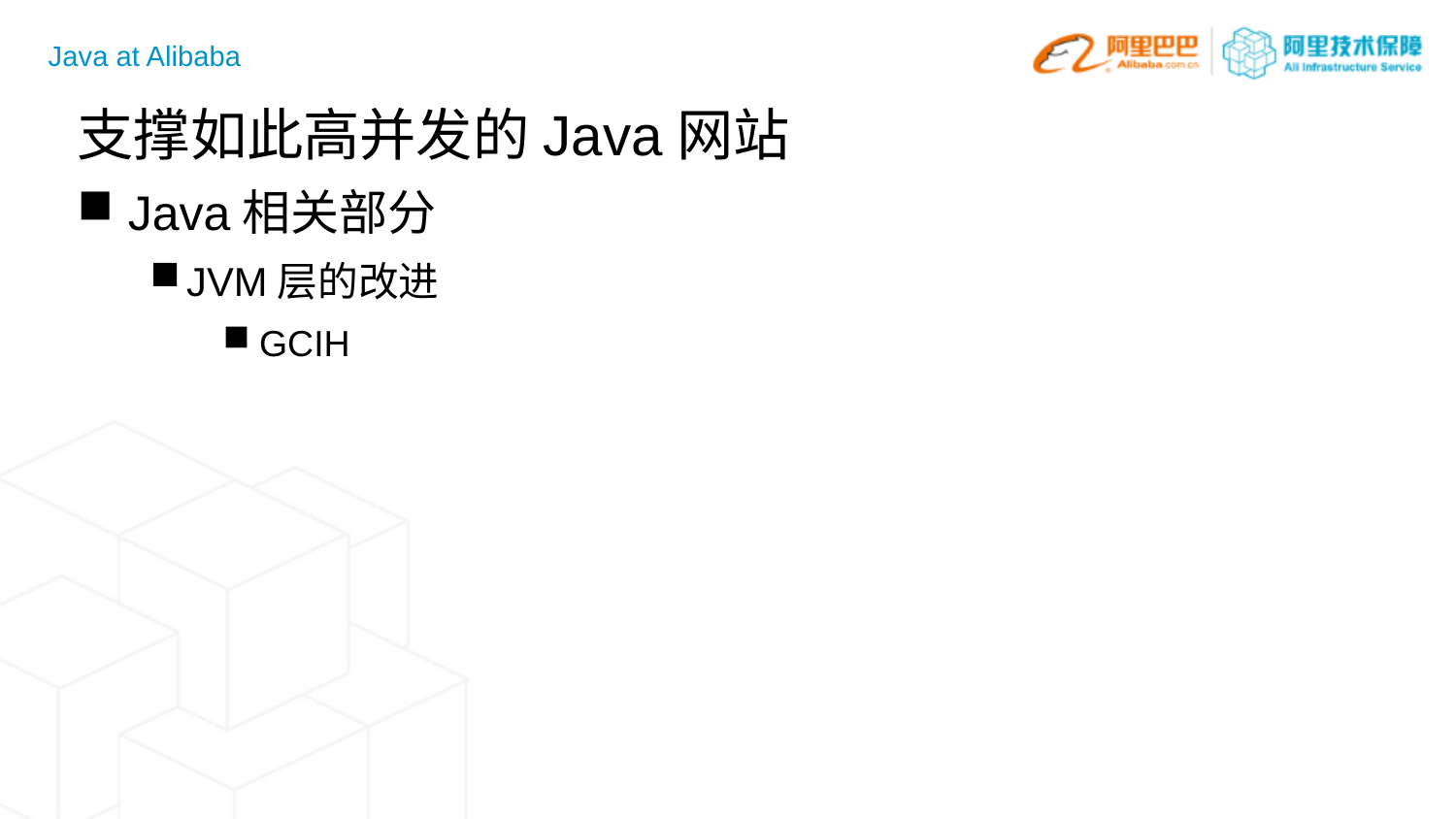

Java at Alibaba
支撑如此高并发的Java网站
 Java相关部分
JVM层的改进
GCIH